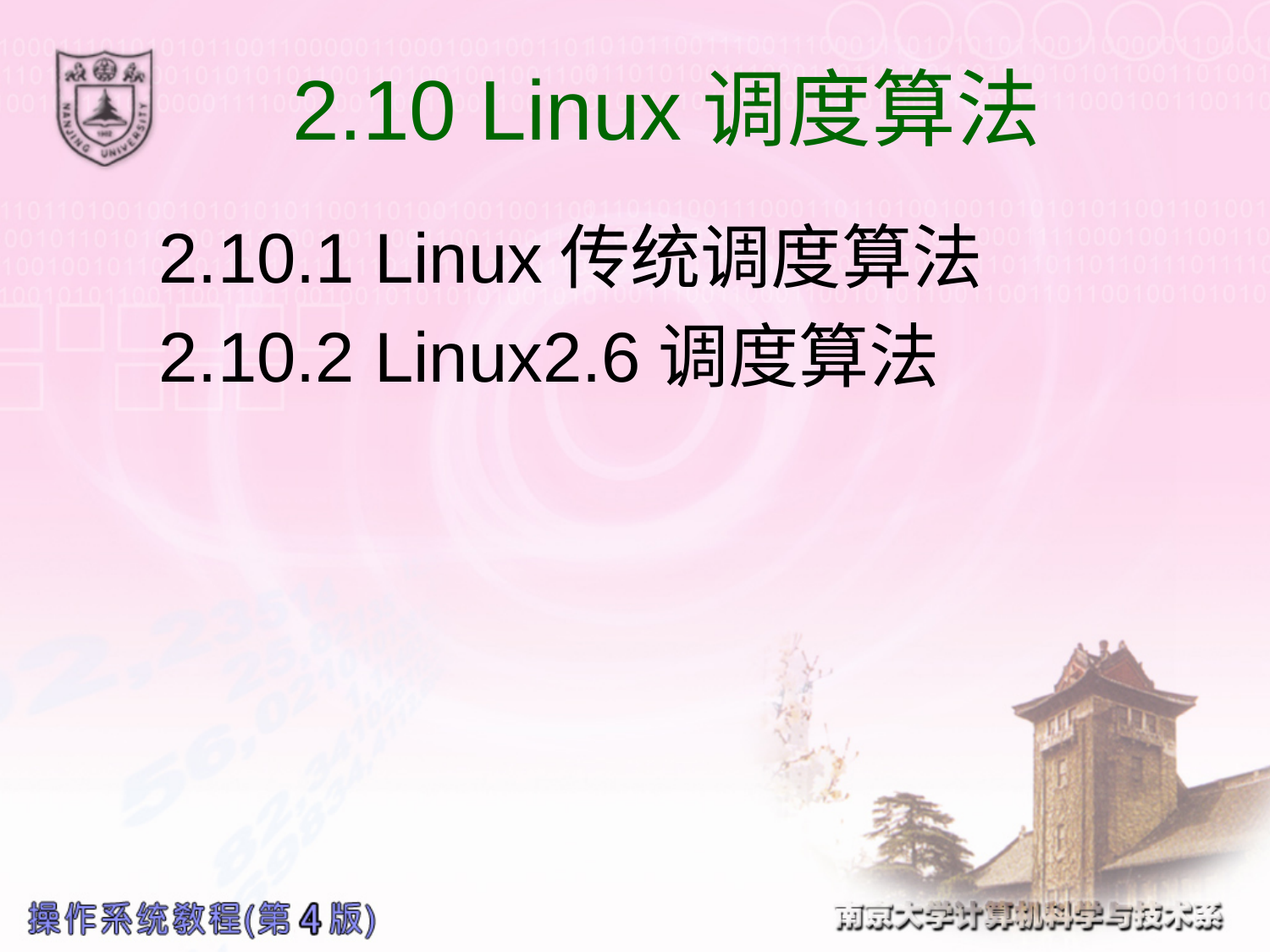

# 2.10 Linux调度算法
2.10.1 Linux传统调度算法
2.10.2 Linux2.6调度算法